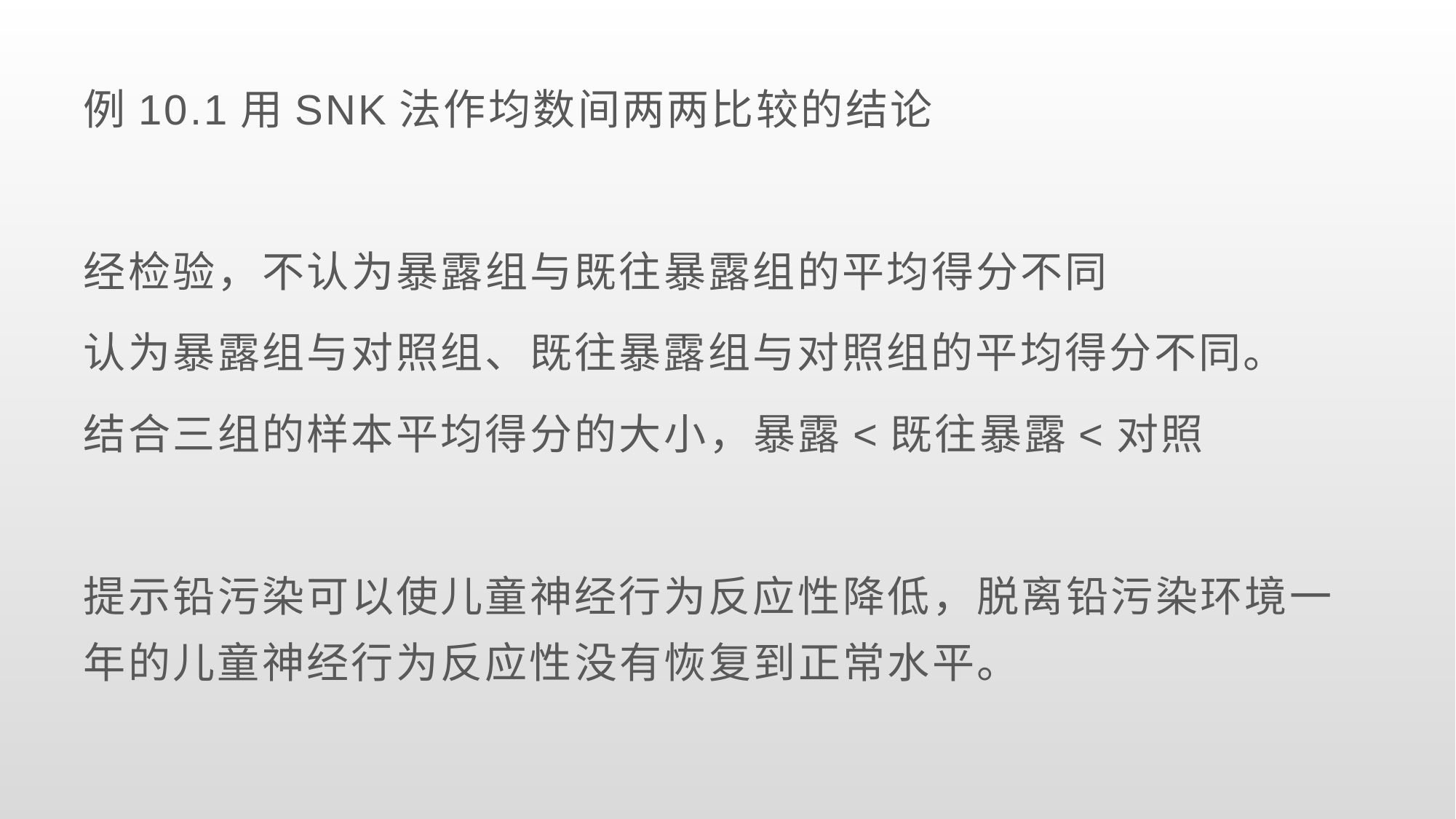

例10.1用SNK法作均数间两两比较的结论

经检验，不认为暴露组与既往暴露组的平均得分不同
认为暴露组与对照组、既往暴露组与对照组的平均得分不同。
结合三组的样本平均得分的大小，暴露<既往暴露<对照

提示铅污染可以使儿童神经行为反应性降低，脱离铅污染环境一年的儿童神经行为反应性没有恢复到正常水平。